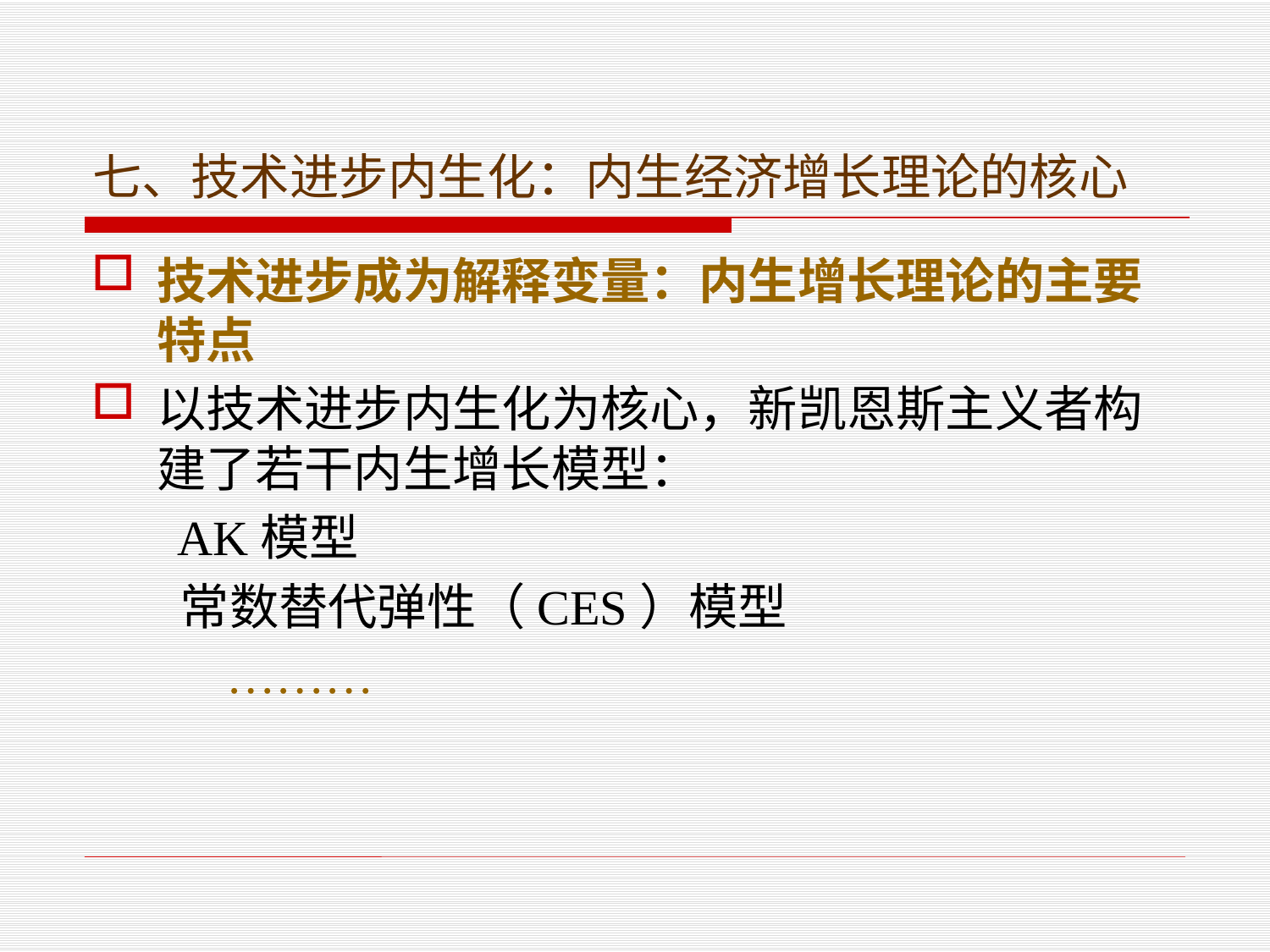

# 七、技术进步内生化：内生经济增长理论的核心
技术进步成为解释变量：内生增长理论的主要特点
以技术进步内生化为核心，新凯恩斯主义者构建了若干内生增长模型：
       AK模型
       常数替代弹性（CES）模型
           ………